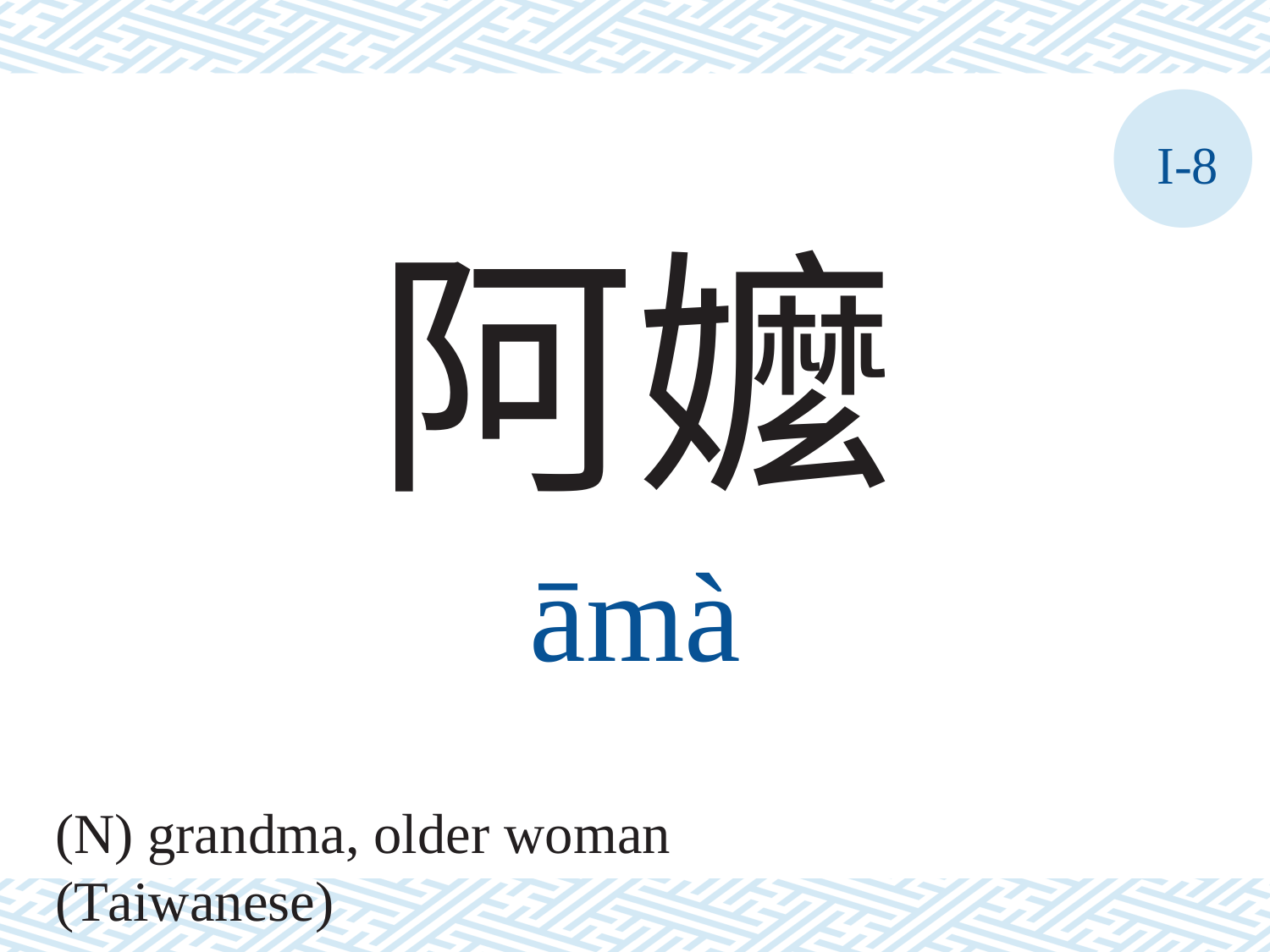

I-8
阿嬤
āmà
(N) grandma, older woman (Taiwanese)